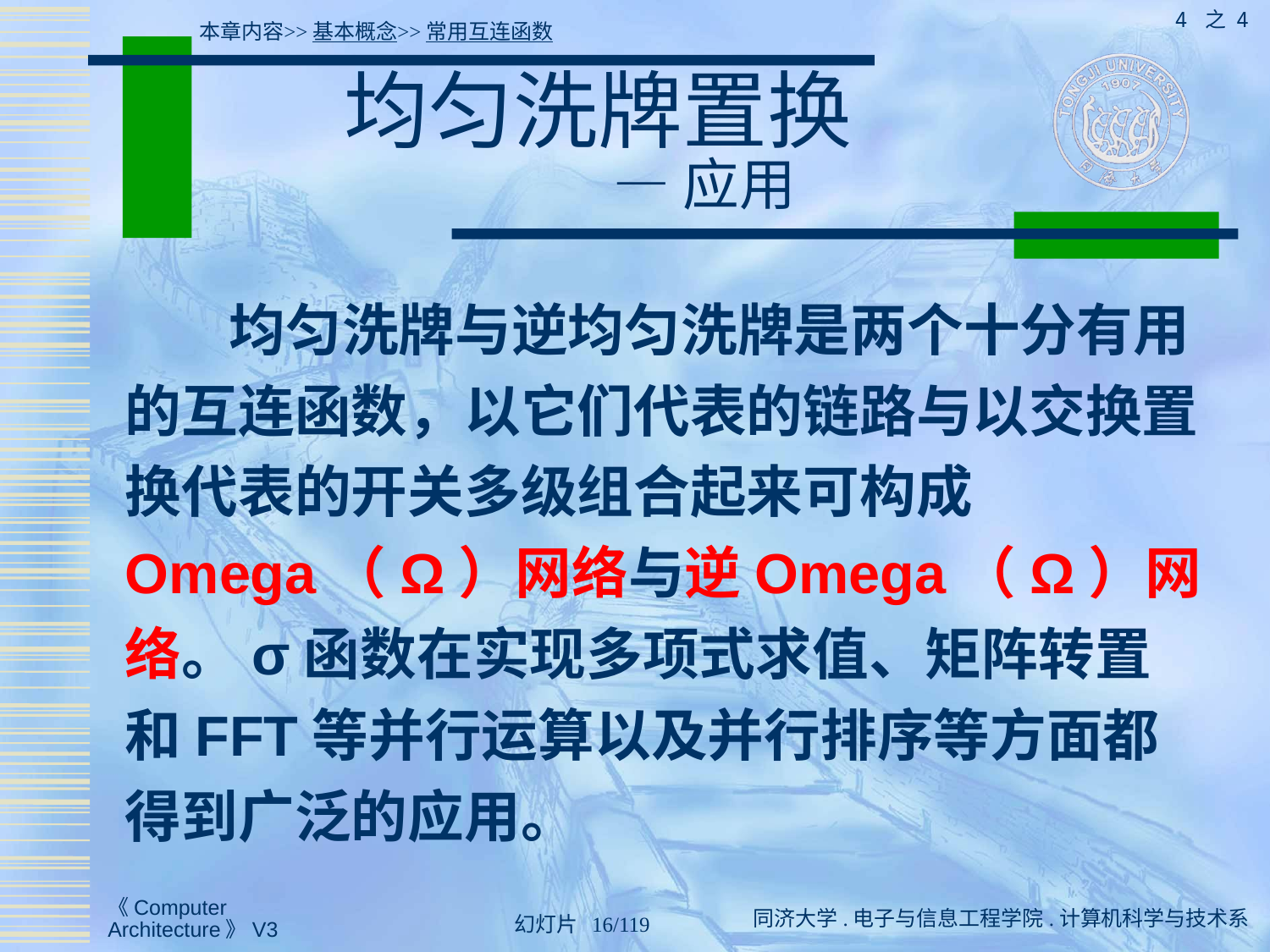

4 之 4
本章内容>>基本概念>>常用互连函数
# 均匀洗牌置换 — 应用
       均匀洗牌与逆均匀洗牌是两个十分有用的互连函数，以它们代表的链路与以交换置换代表的开关多级组合起来可构成Omega（Ω）网络与逆Omega（Ω）网络。σ函数在实现多项式求值、矩阵转置和FFT等并行运算以及并行排序等方面都得到广泛的应用。